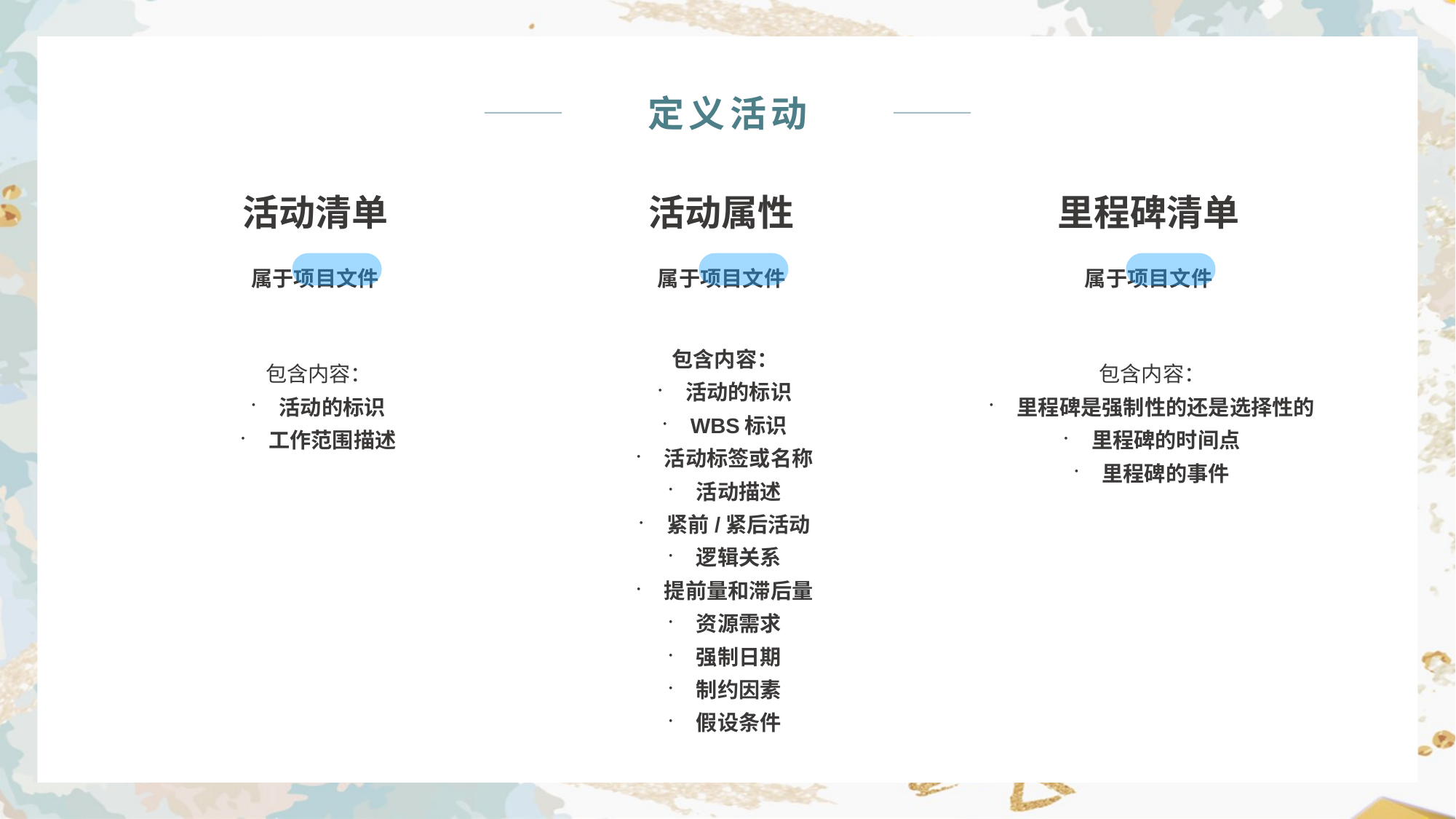

定义活动

活动清单
里程碑清单
活动属性
属于项目文件
属于项目文件
属于项目文件

包含内容：
活动的标识
WBS标识
活动标签或名称
活动描述
紧前/紧后活动
逻辑关系
提前量和滞后量
资源需求
强制日期
制约因素
假设条件
包含内容：
活动的标识
工作范围描述
包含内容：
里程碑是强制性的还是选择性的
里程碑的时间点
里程碑的事件